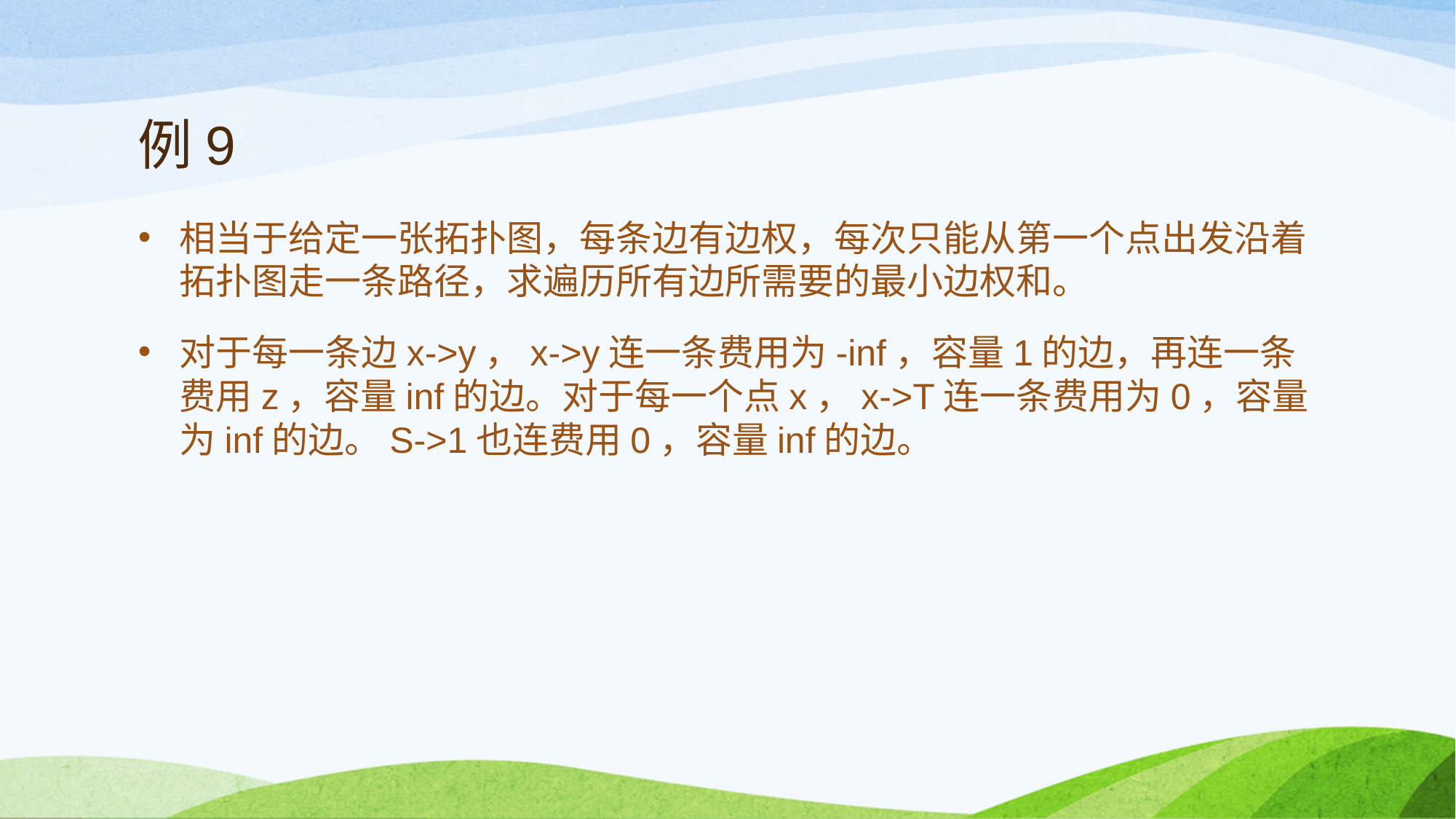

# 例9
相当于给定一张拓扑图，每条边有边权，每次只能从第一个点出发沿着拓扑图走一条路径，求遍历所有边所需要的最小边权和。
对于每一条边x->y，x->y连一条费用为-inf，容量1的边，再连一条费用z，容量inf的边。对于每一个点x，x->T连一条费用为0，容量为inf的边。S->1也连费用0，容量inf的边。